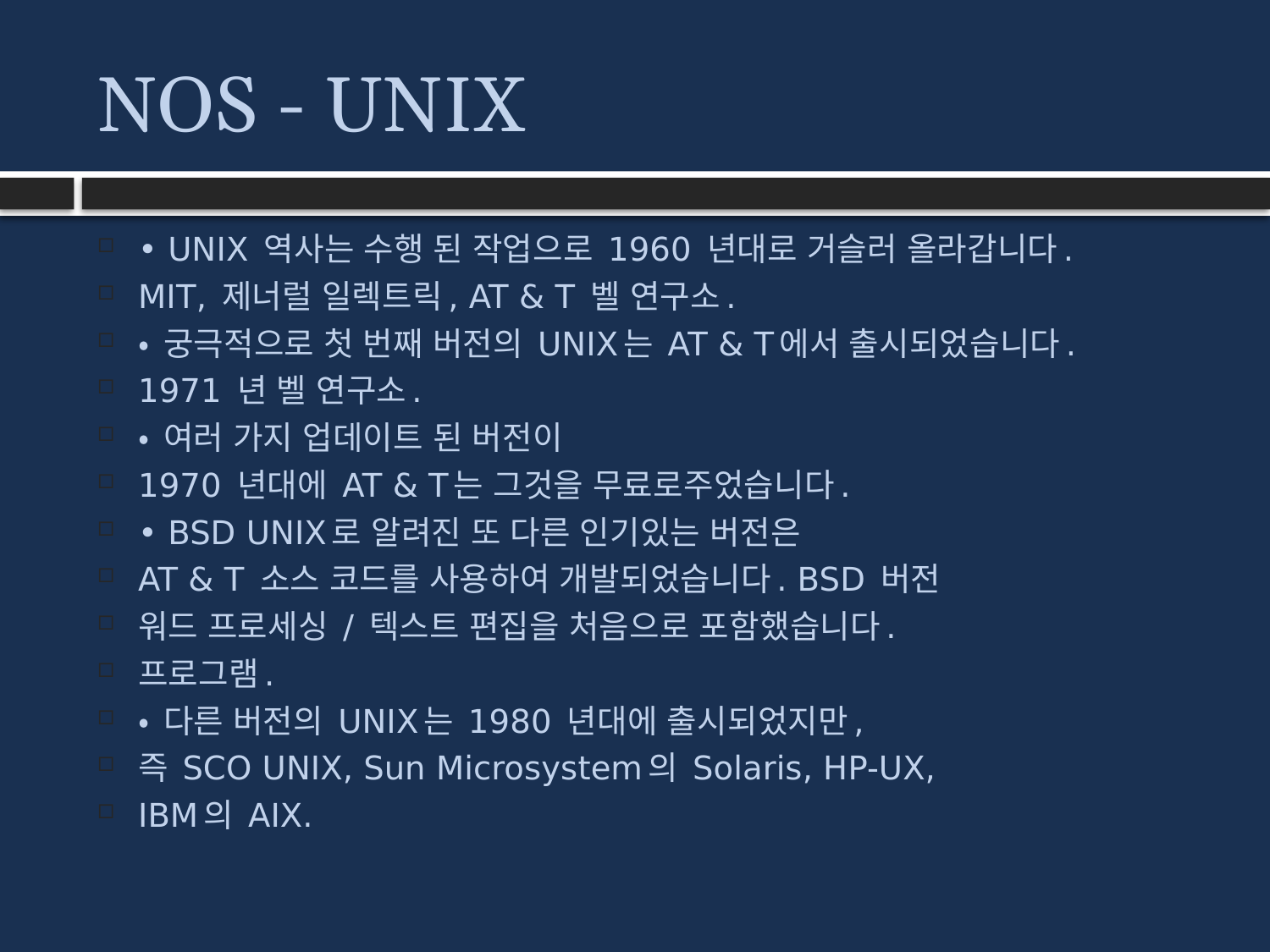

# NOS - UNIX
• UNIX 역사는 수행 된 작업으로 1960 년대로 거슬러 올라갑니다.
MIT, 제너럴 일렉트릭, AT & T 벨 연구소.
• 궁극적으로 첫 번째 버전의 UNIX는 AT & T에서 출시되었습니다.
1971 년 벨 연구소.
• 여러 가지 업데이트 된 버전이
1970 년대에 AT & T는 그것을 무료로주었습니다.
• BSD UNIX로 알려진 또 다른 인기있는 버전은
AT & T 소스 코드를 사용하여 개발되었습니다. BSD 버전
워드 프로세싱 / 텍스트 편집을 처음으로 포함했습니다.
프로그램.
• 다른 버전의 UNIX는 1980 년대에 출시되었지만,
즉 SCO UNIX, Sun Microsystem의 Solaris, HP-UX,
IBM의 AIX.